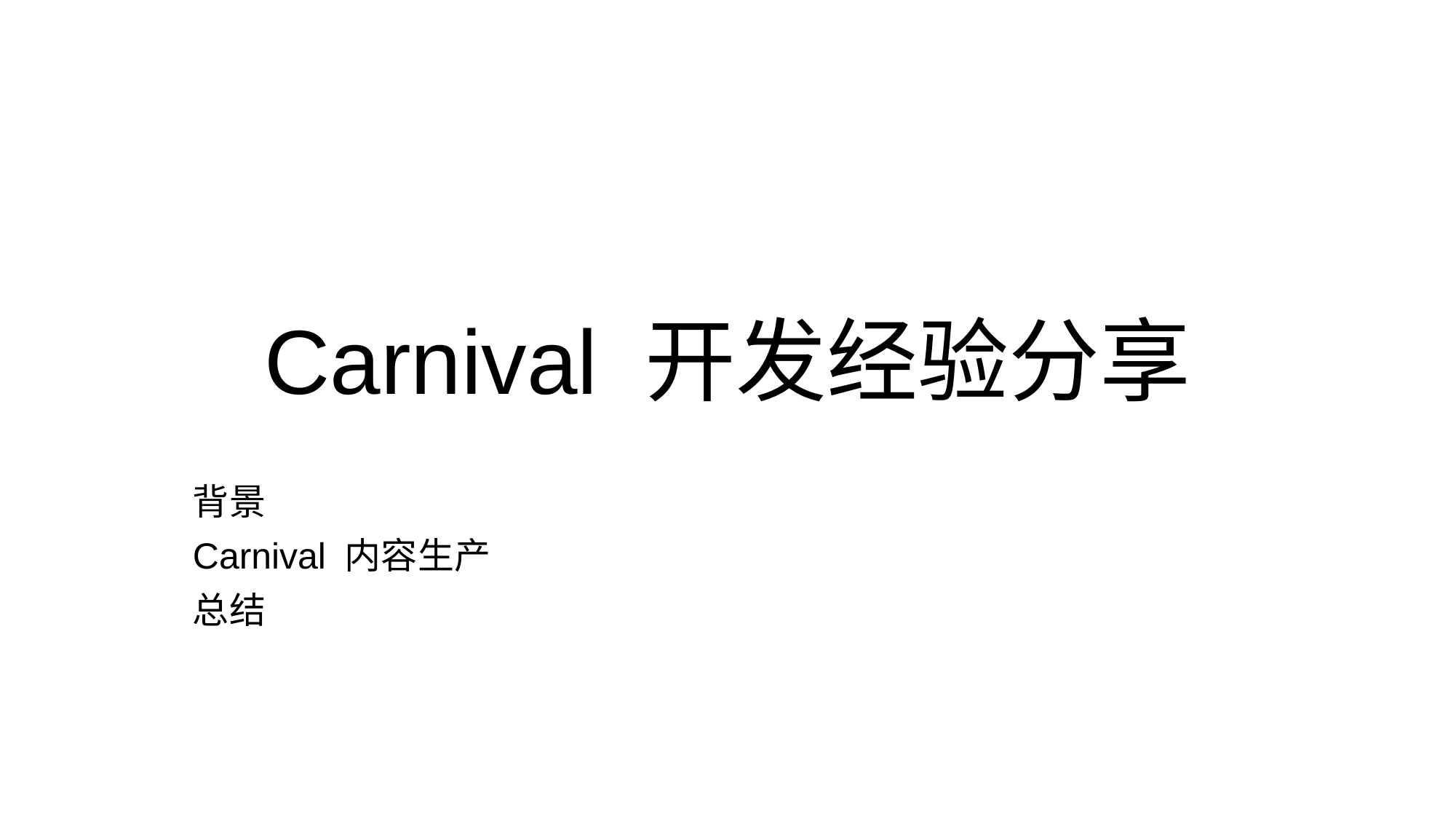

# Carnival 开发经验分享
背景
Carnival 内容生产
总结